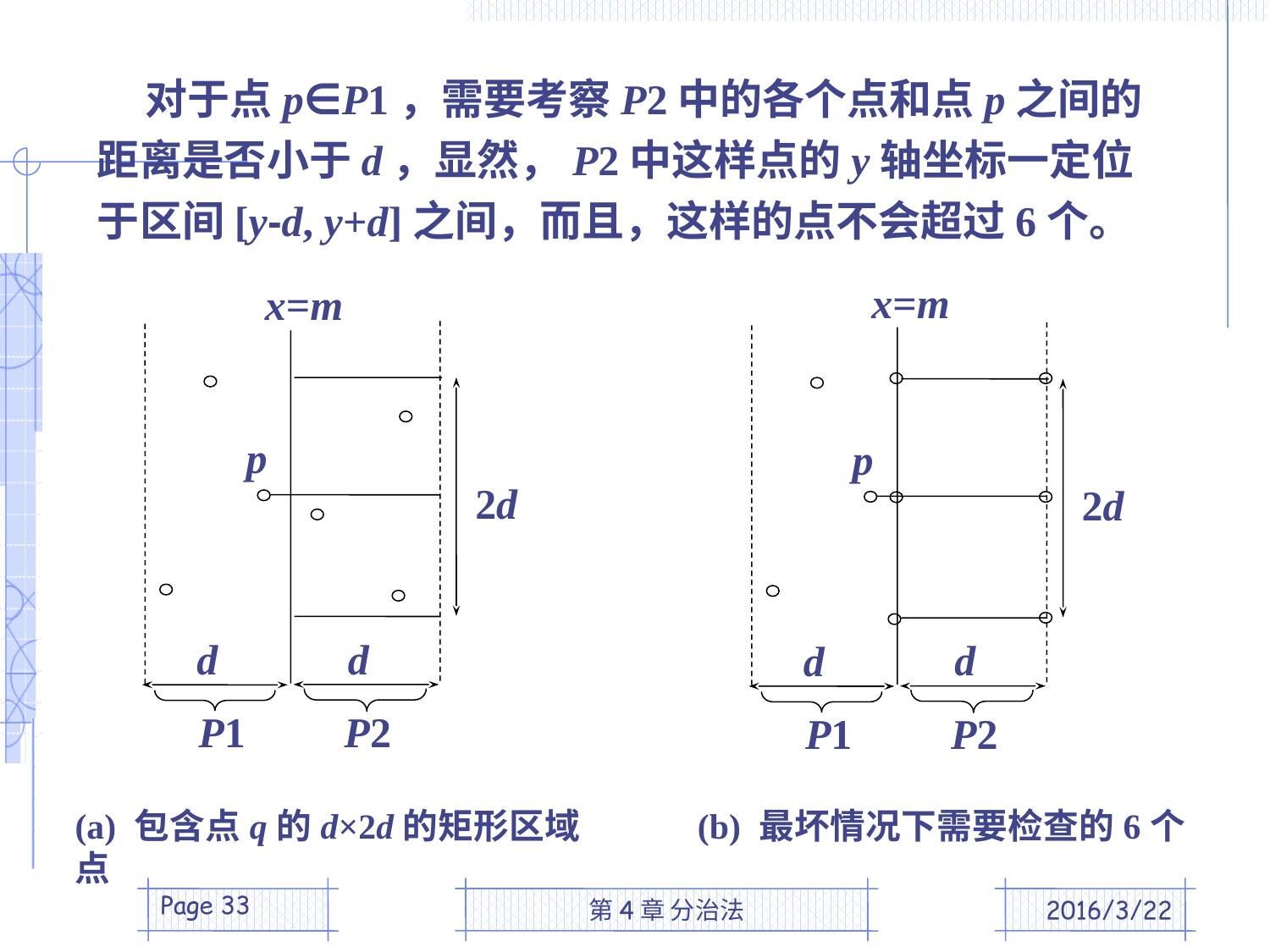

对于点p∈P1，需要考察P2中的各个点和点p之间的距离是否小于d，显然，P2中这样点的y轴坐标一定位于区间[y-d, y+d]之间，而且，这样的点不会超过6个。
x=m
x=m

p
p
2d
2d

d
d
d
d

P1
P2
P1
P2

(a) 包含点q的d×2d的矩形区域             (b) 最坏情况下需要检查的6个点
Page 33
第4章 分治法
2016/3/22